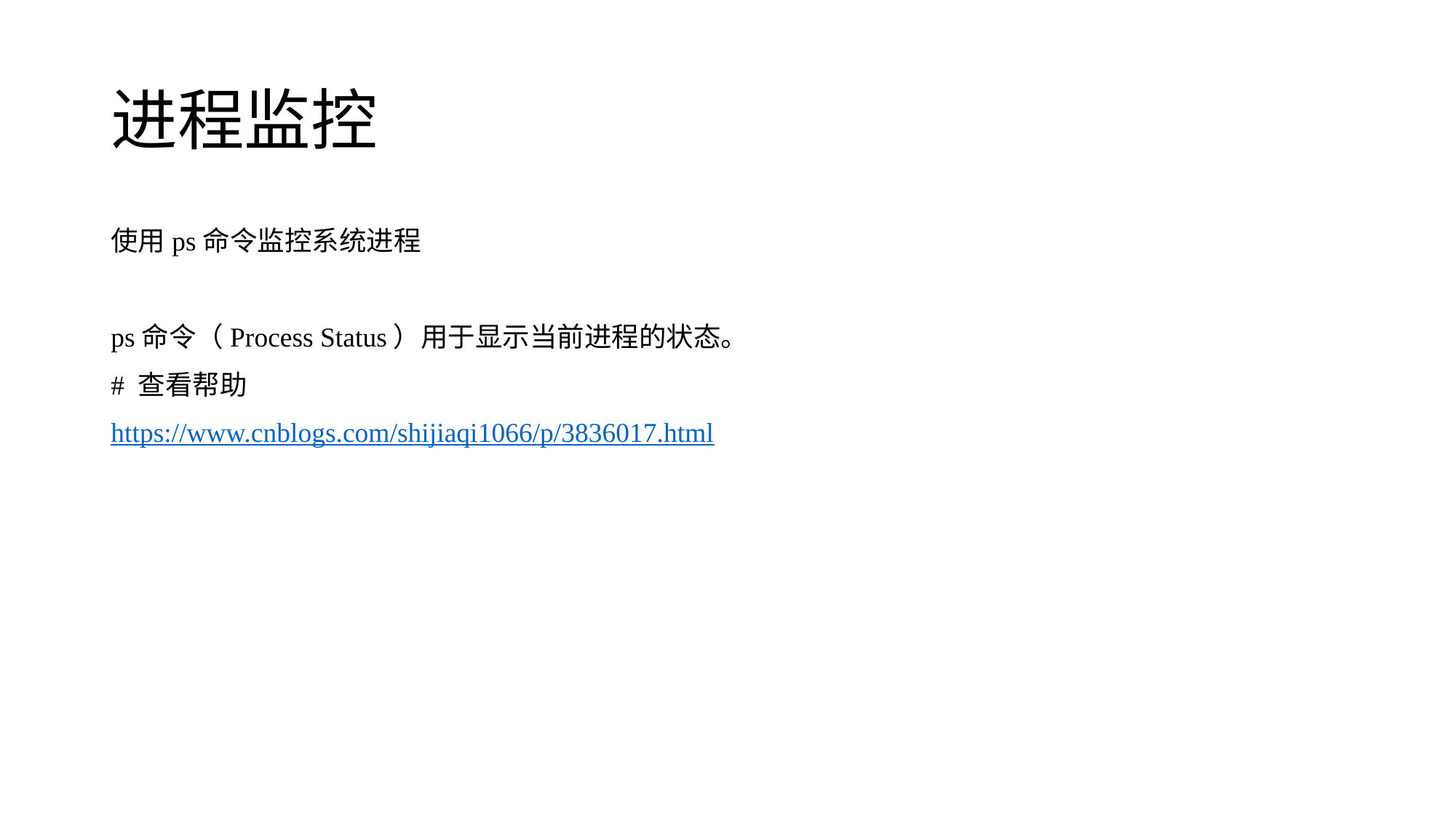

# 进程监控
使用ps命令监控系统进程

ps命令（Process Status）用于显示当前进程的状态。
# 查看帮助
https://www.cnblogs.com/shijiaqi1066/p/3836017.html